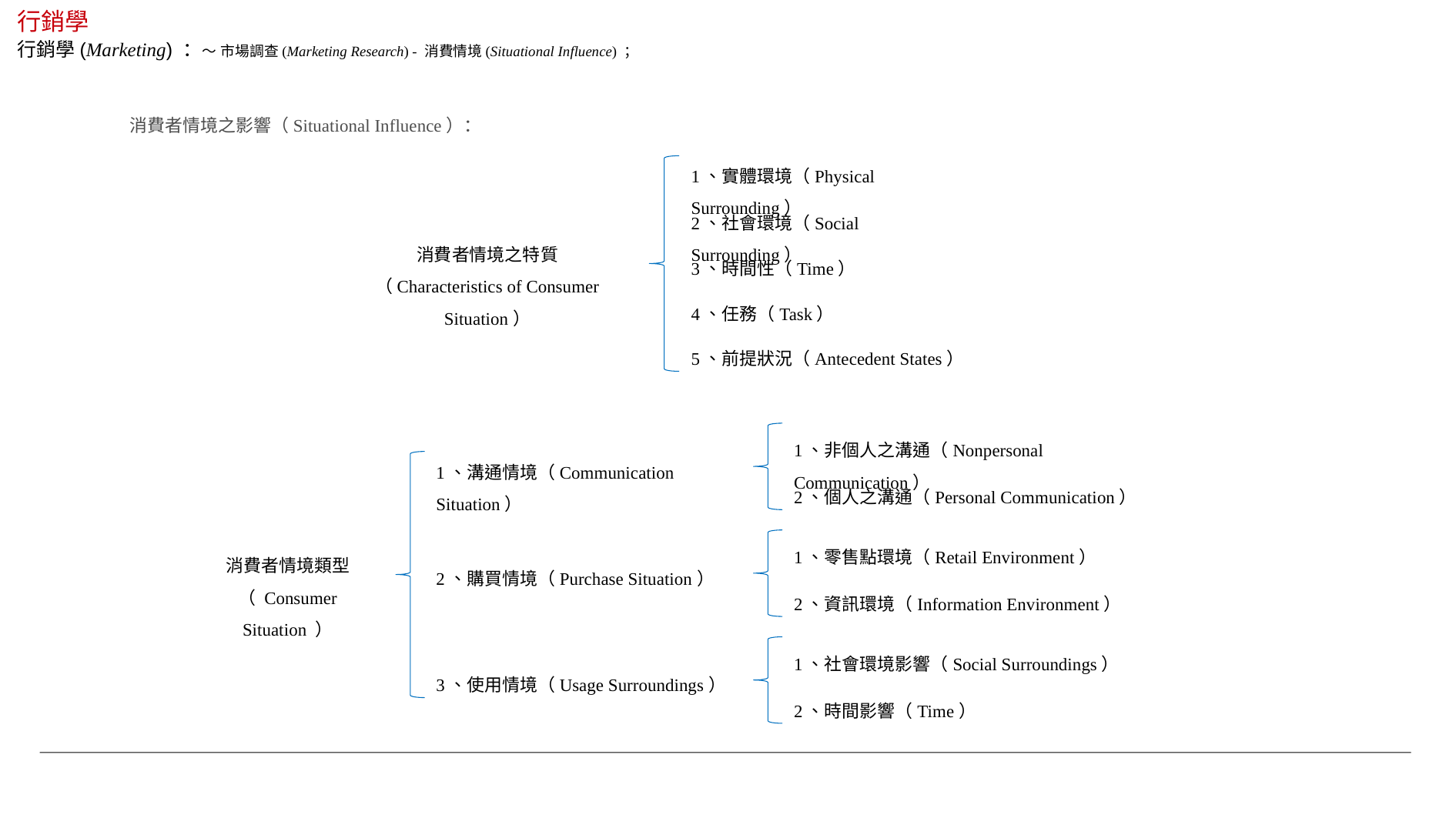

行銷學
行銷學(Marketing) ：～ 市場調查(Marketing Research) - 消費情境(Situational Influence) ；
消費者情境之影響（Situational Influence）：
1、實體環境（Physical Surrounding）

2、社會環境（Social Surrounding）
消費者情境之特質
（Characteristics of Consumer Situation）
3、時間性（Time）
4、任務（Task）
5、前提狀況（Antecedent States）

1、非個人之溝通（Nonpersonal Communication）
1、溝通情境（Communication Situation）

2、個人之溝通（Personal Communication）

1、零售點環境（Retail Environment）
消費者情境類型
（ Consumer Situation ）
2、購買情境（Purchase Situation）
2、資訊環境（Information Environment）

1、社會環境影響（Social Surroundings）
3、使用情境（Usage Surroundings）
2、時間影響（Time）